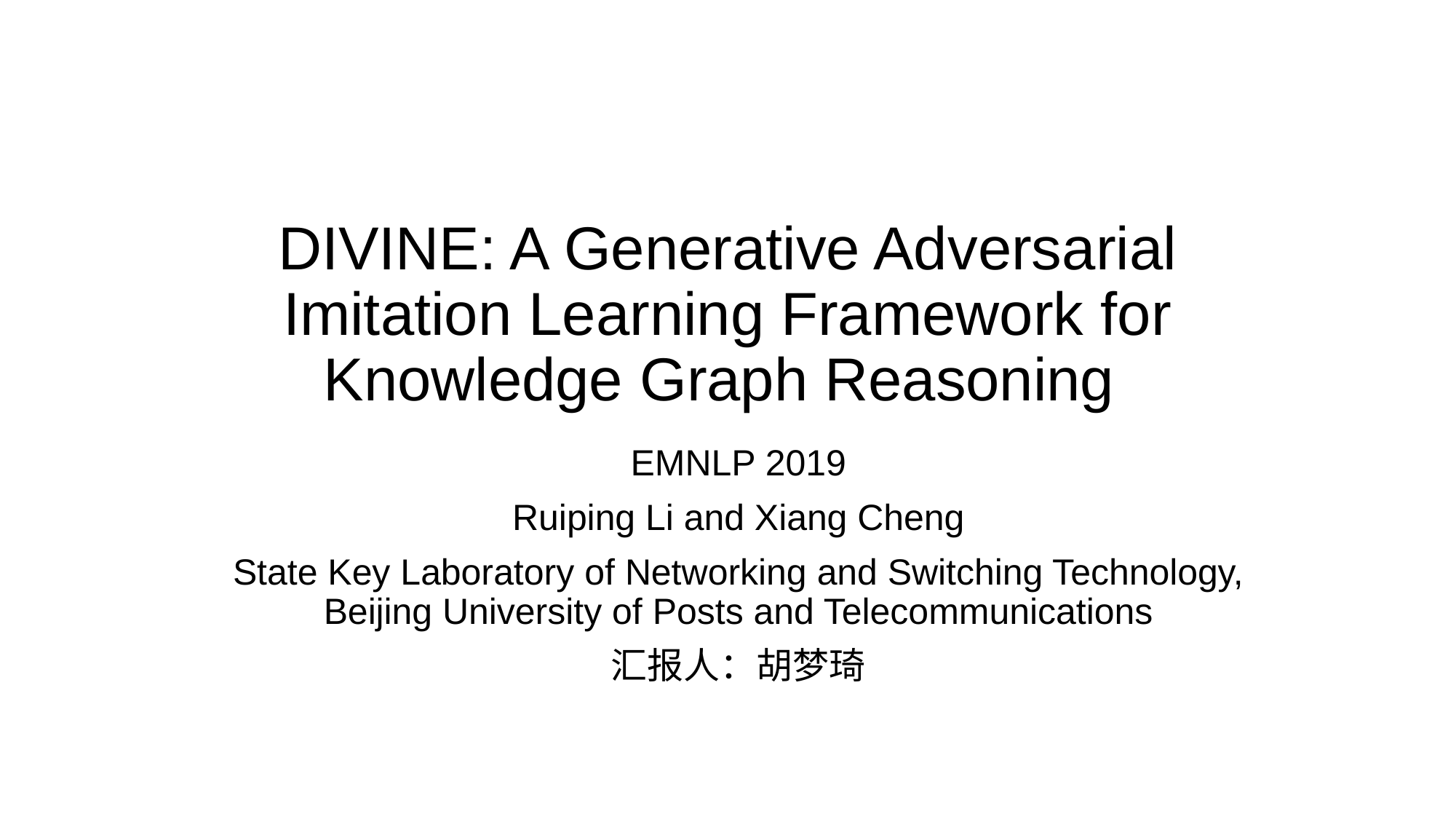

# DIVINE: A Generative Adversarial Imitation Learning Framework for Knowledge Graph Reasoning
EMNLP 2019
Ruiping Li and Xiang Cheng
State Key Laboratory of Networking and Switching Technology, Beijing University of Posts and Telecommunications
汇报人：胡梦琦